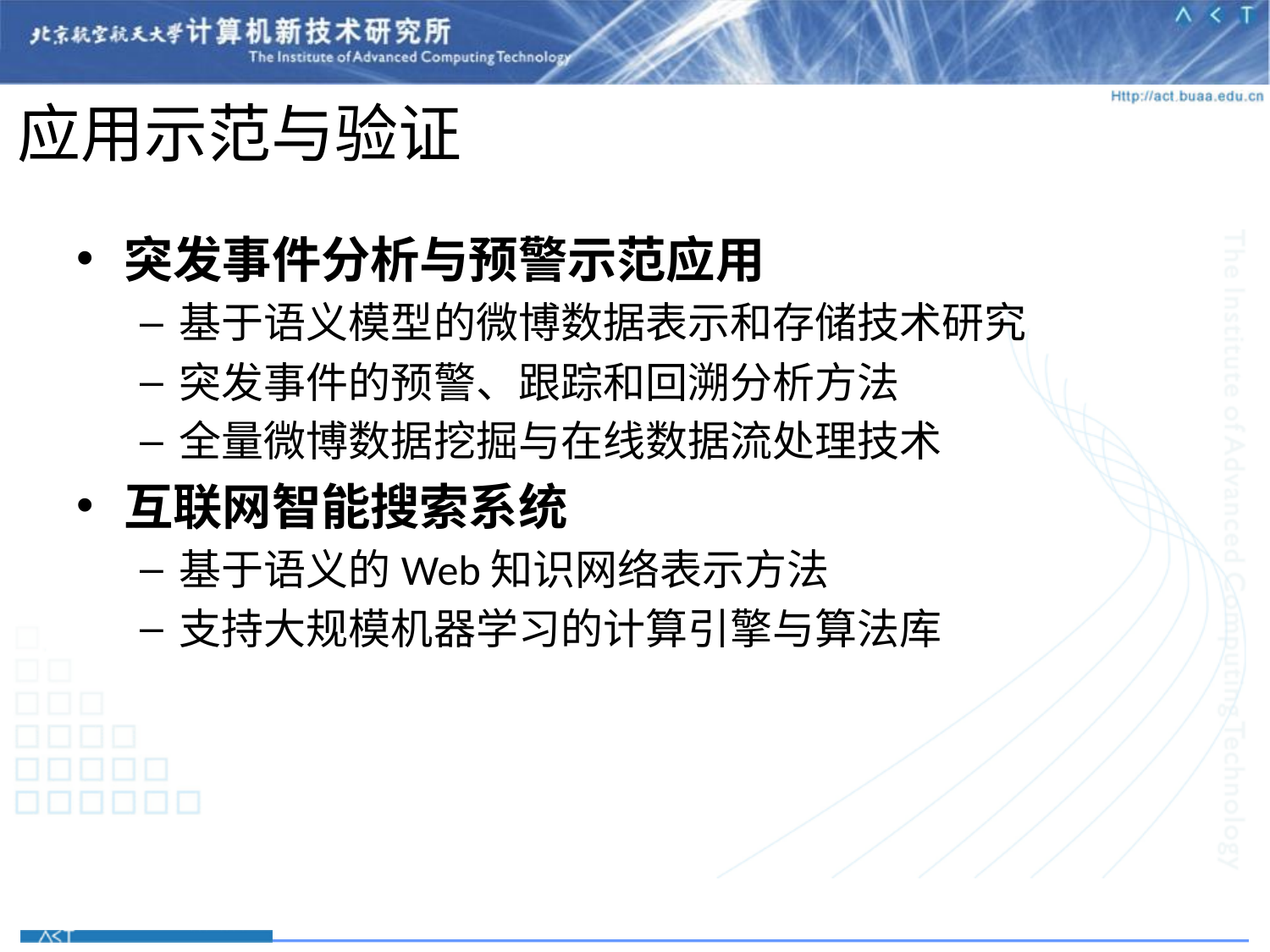

应用示范与验证
突发事件分析与预警示范应用
基于语义模型的微博数据表示和存储技术研究
突发事件的预警、跟踪和回溯分析方法
全量微博数据挖掘与在线数据流处理技术
互联网智能搜索系统
基于语义的Web知识网络表示方法
支持大规模机器学习的计算引擎与算法库